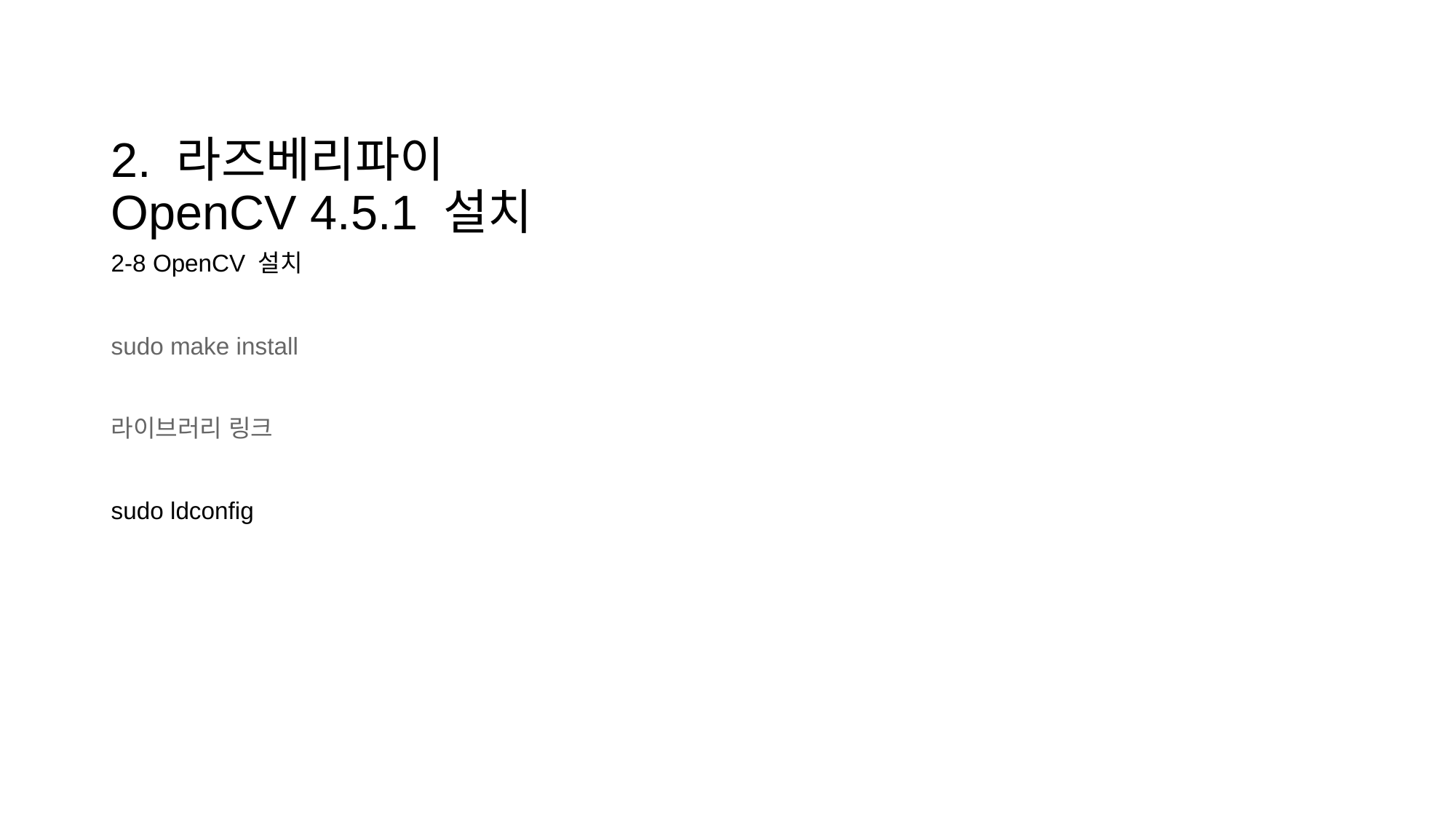

# 2. 라즈베리파이 OpenCV 4.5.1 설치
2-8 OpenCV 설치

sudo make install

라이브러리 링크

sudo ldconfig